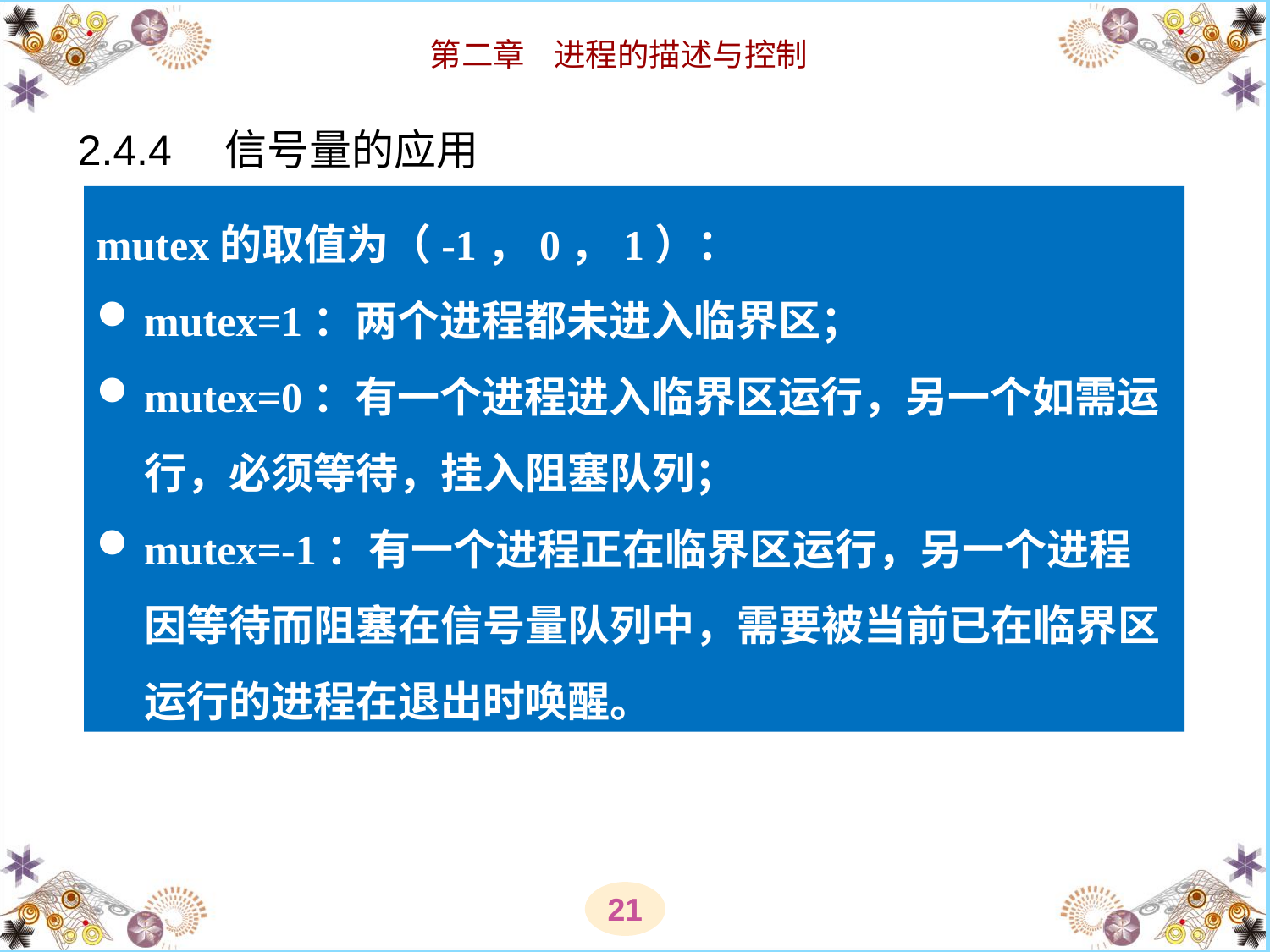

# 2.4.4　信号量的应用 　　1. 利用信号量实现进程互斥
mutex的取值为（-1，0，1）：
mutex=1：两个进程都未进入临界区；
mutex=0：有一个进程进入临界区运行，另一个如需运行，必须等待，挂入阻塞队列；
mutex=-1：有一个进程正在临界区运行，另一个进程因等待而阻塞在信号量队列中，需要被当前已在临界区运行的进程在退出时唤醒。
★为临界资源设置一个互斥信号量mutex，其初值为1；
★各进程访问该资源的临界区置于wait（mutex）和signal（mutex）之间即可。
wait（mutex）——进入区
signal（mutex）——退出区